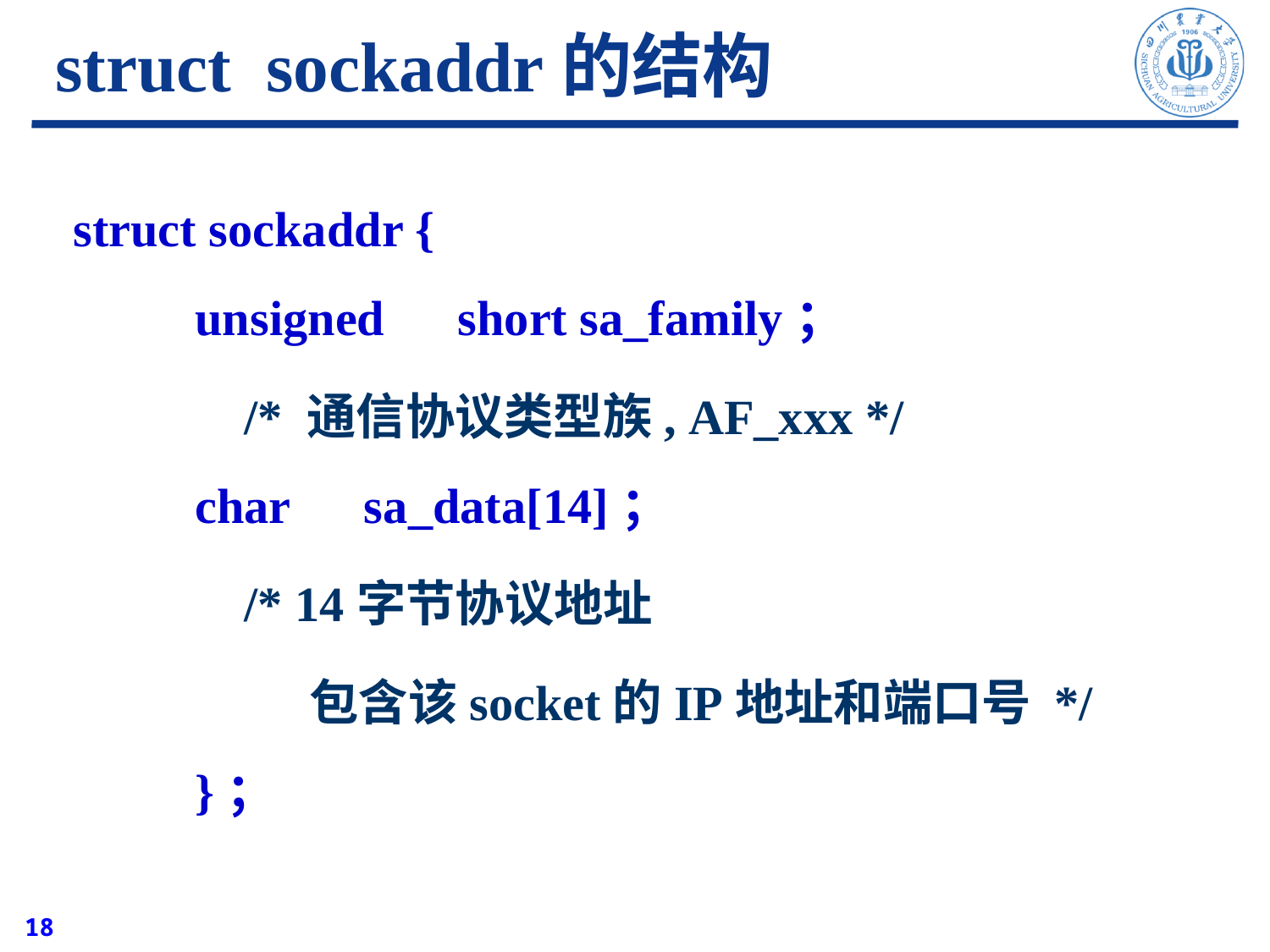

# struct  sockaddr的结构
struct sockaddr { 
　　 unsigned　short sa_family；
　　　 /* 通信协议类型族, AF_xxx */ 
　　 char　sa_data[14]；
　　　 /* 14字节协议地址
                    包含该socket的IP地址和端口号 */ 
　　 }；